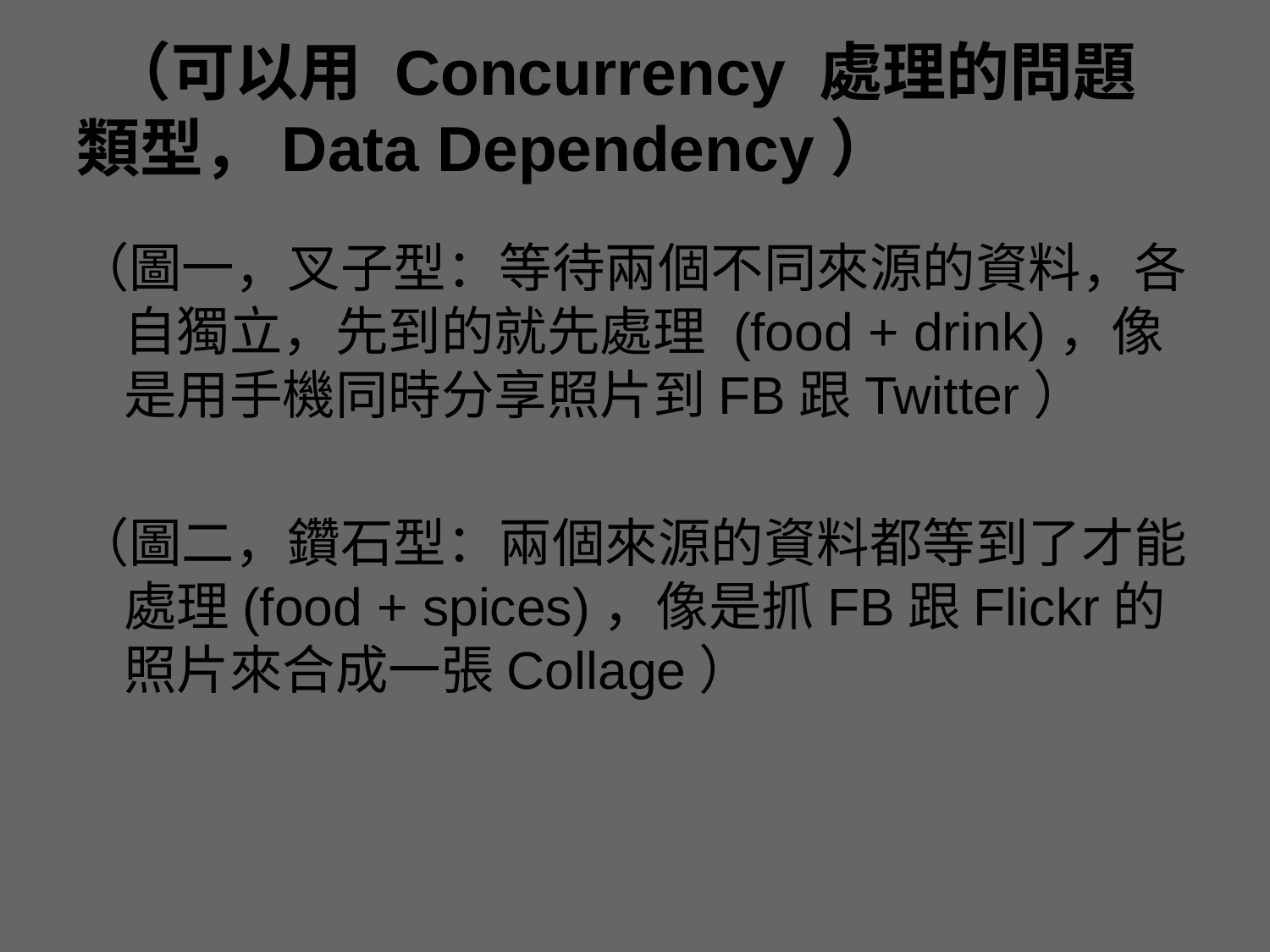

# （可以用 Concurrency 處理的問題類型，Data Dependency）
（圖一，叉子型：等待兩個不同來源的資料，各自獨立，先到的就先處理 (food + drink)，像是用手機同時分享照片到FB跟Twitter）

（圖二，鑽石型：兩個來源的資料都等到了才能處理(food + spices)，像是抓FB跟Flickr的照片來合成一張Collage）